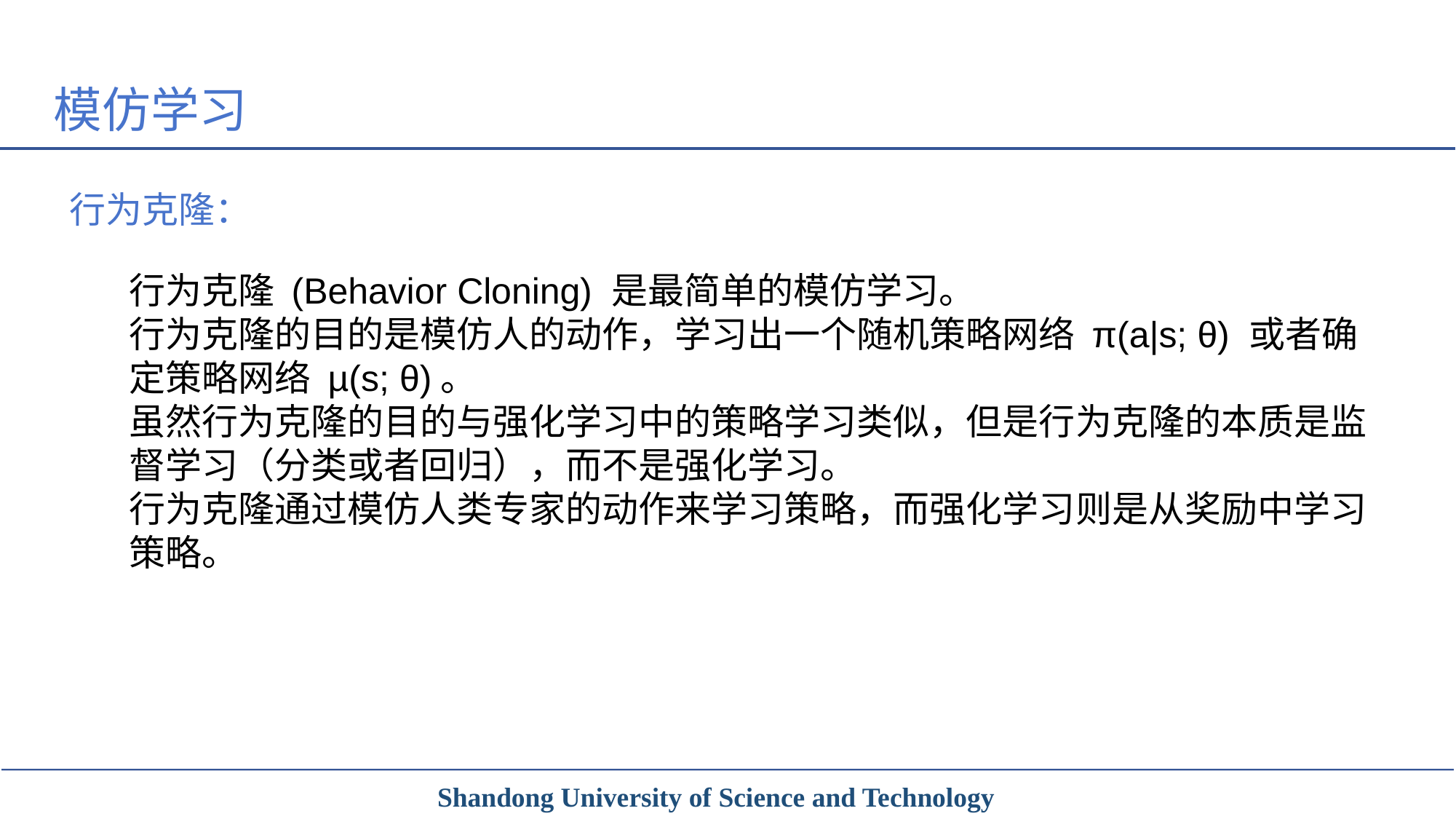

模仿学习
行为克隆：

行为克隆 (Behavior Cloning) 是最简单的模仿学习。
行为克隆的目的是模仿人的动作，学习出一个随机策略网络 π(a|s; θ) 或者确定策略网络 µ(s; θ)。
虽然行为克隆的目的与强化学习中的策略学习类似，但是行为克隆的本质是监督学习（分类或者回归），而不是强化学习。
行为克隆通过模仿人类专家的动作来学习策略，而强化学习则是从奖励中学习策略。

8

Shandong University of Science and Technology